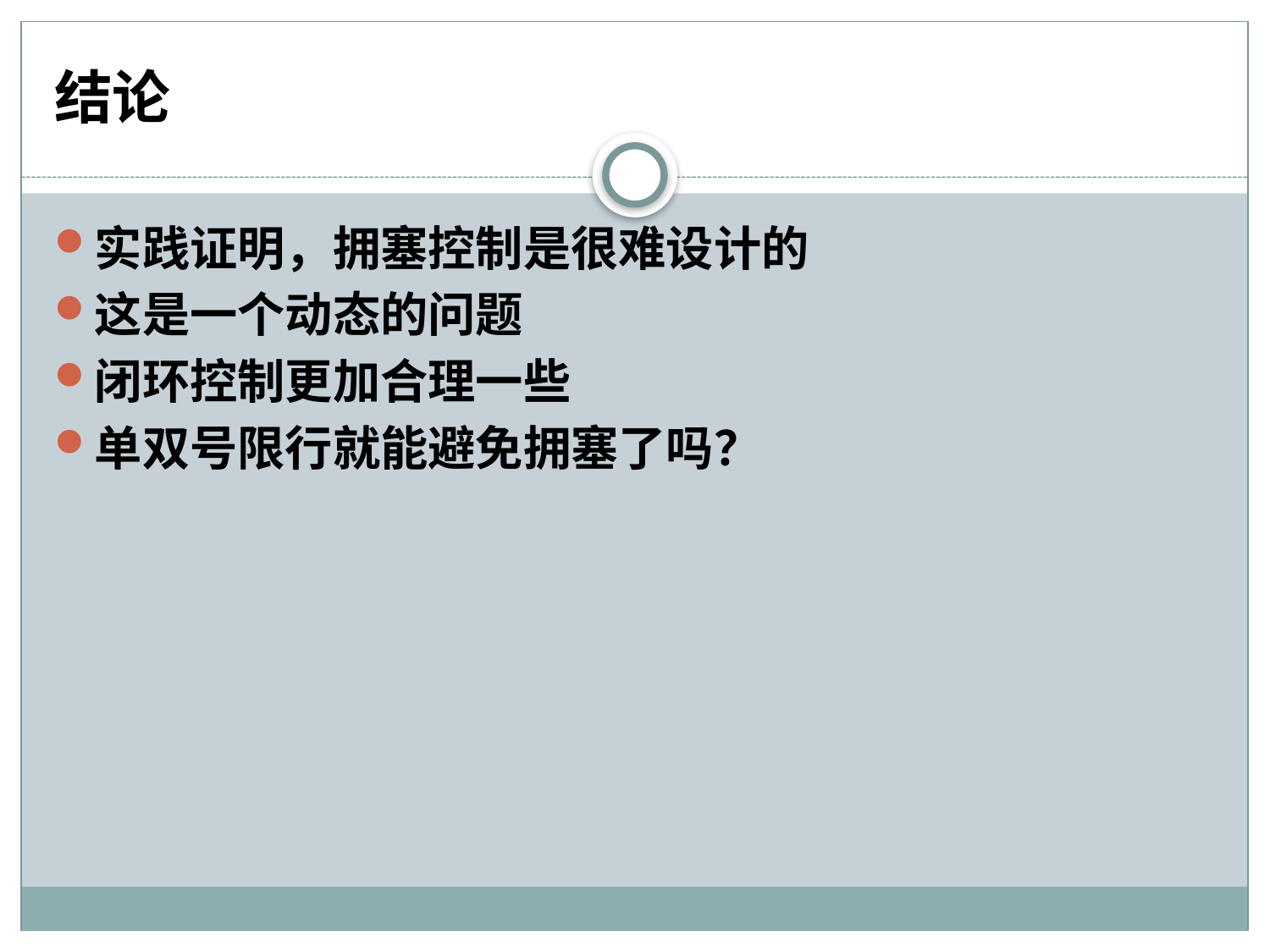

# 结论
实践证明，拥塞控制是很难设计的
这是一个动态的问题
闭环控制更加合理一些
单双号限行就能避免拥塞了吗？